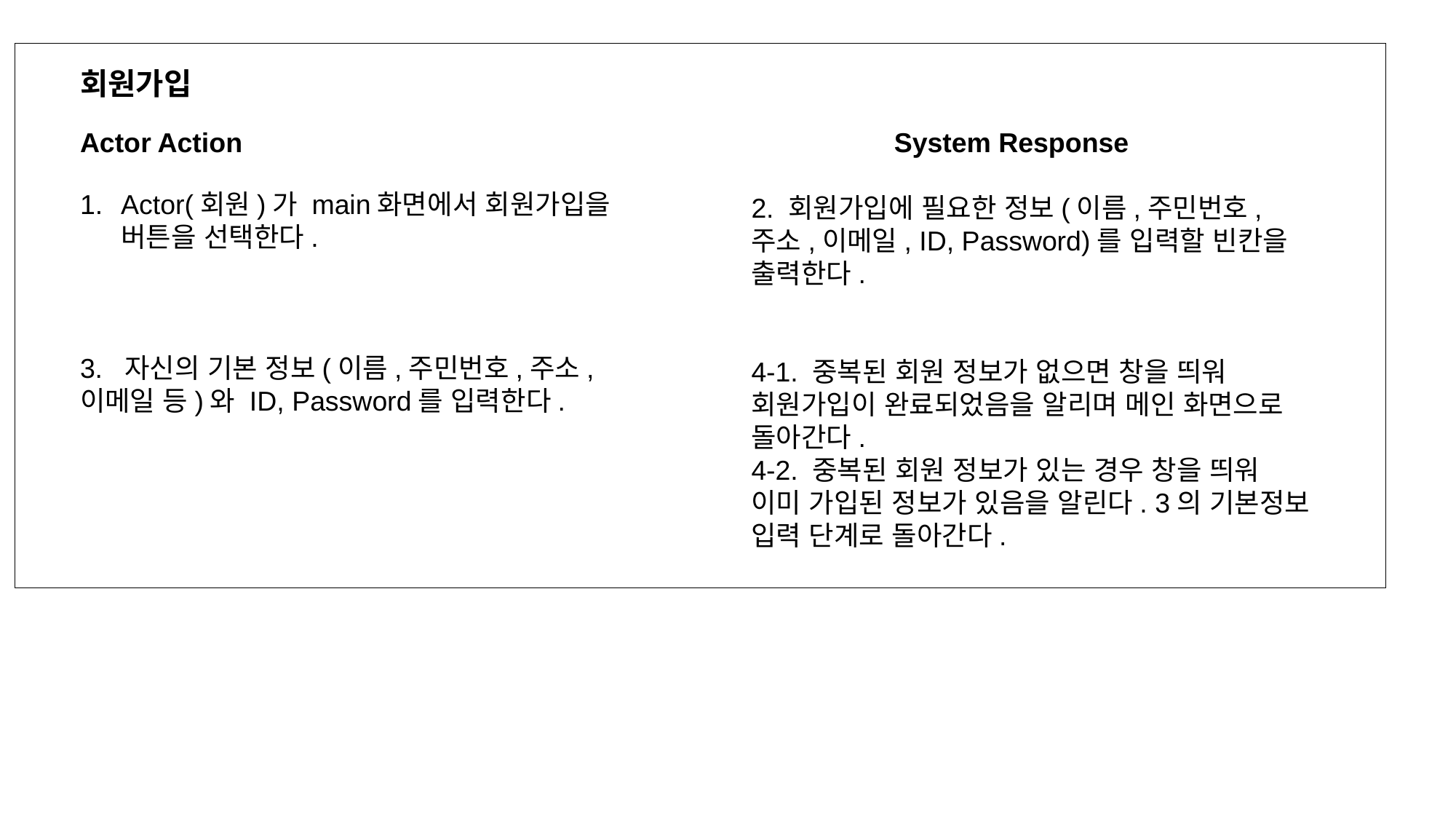

회원가입
Actor Action
System Response
Actor(회원)가 main화면에서 회원가입을 버튼을 선택한다.

3.  자신의 기본 정보(이름,주민번호,주소,이메일 등)와 ID, Password를 입력한다.
2. 회원가입에 필요한 정보(이름,주민번호,주소,이메일, ID, Password)를 입력할 빈칸을 출력한다.

4-1. 중복된 회원 정보가 없으면 창을 띄워 회원가입이 완료되었음을 알리며 메인 화면으로 돌아간다.
4-2. 중복된 회원 정보가 있는 경우 창을 띄워 이미 가입된 정보가 있음을 알린다. 3의 기본정보 입력 단계로 돌아간다.